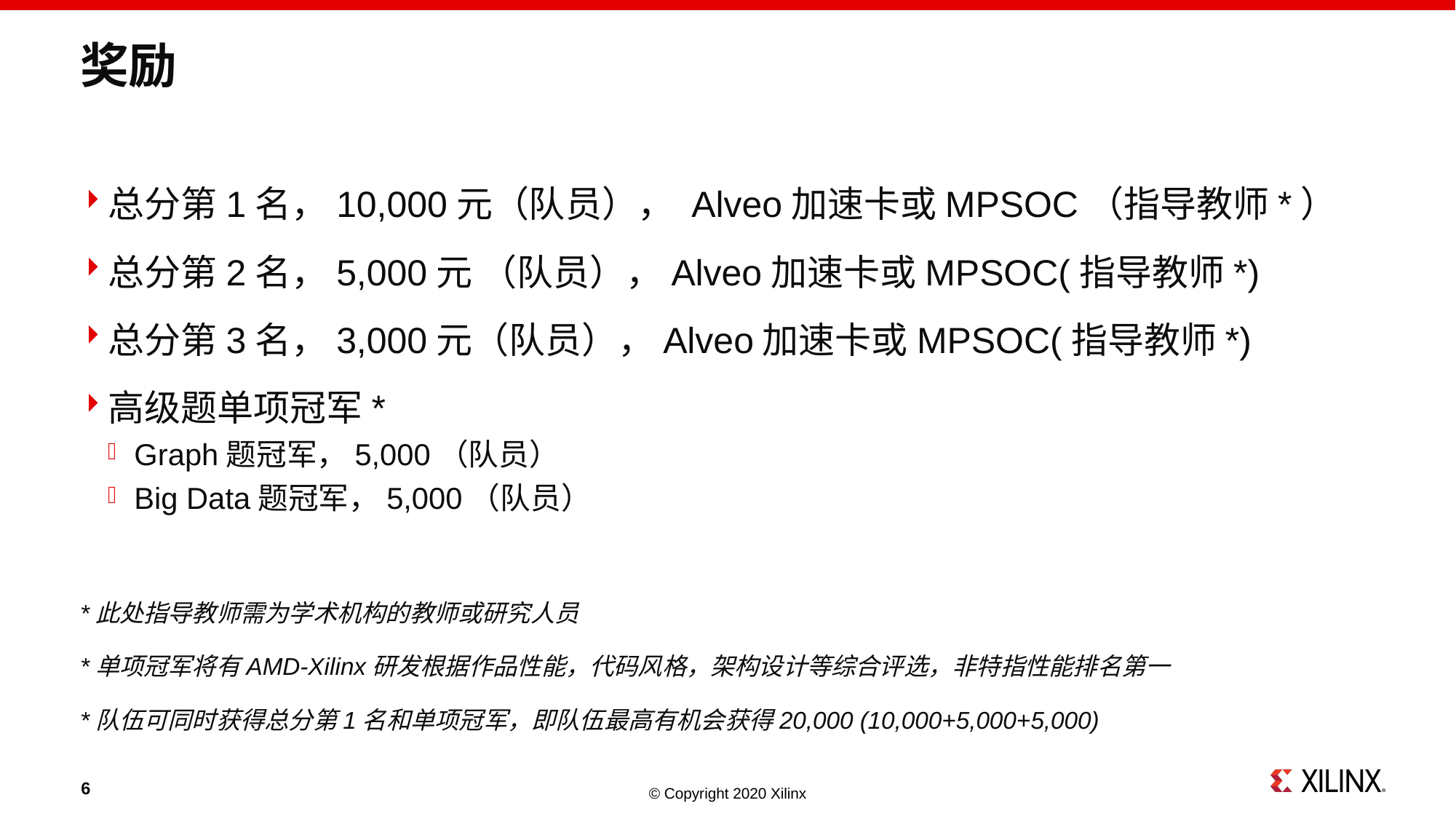

# 奖励
总分第1名，10,000元（队员）， Alveo加速卡或MPSOC（指导教师*）
总分第2名，5,000元 （队员），Alveo加速卡或MPSOC(指导教师*)
总分第3名，3,000元（队员），Alveo加速卡或MPSOC(指导教师*)
高级题单项冠军*
Graph题冠军，5,000（队员）
Big Data题冠军，5,000（队员）

*此处指导教师需为学术机构的教师或研究人员
*单项冠军将有AMD-Xilinx研发根据作品性能，代码风格，架构设计等综合评选，非特指性能排名第一
*队伍可同时获得总分第1名和单项冠军，即队伍最高有机会获得20,000 (10,000+5,000+5,000)
6